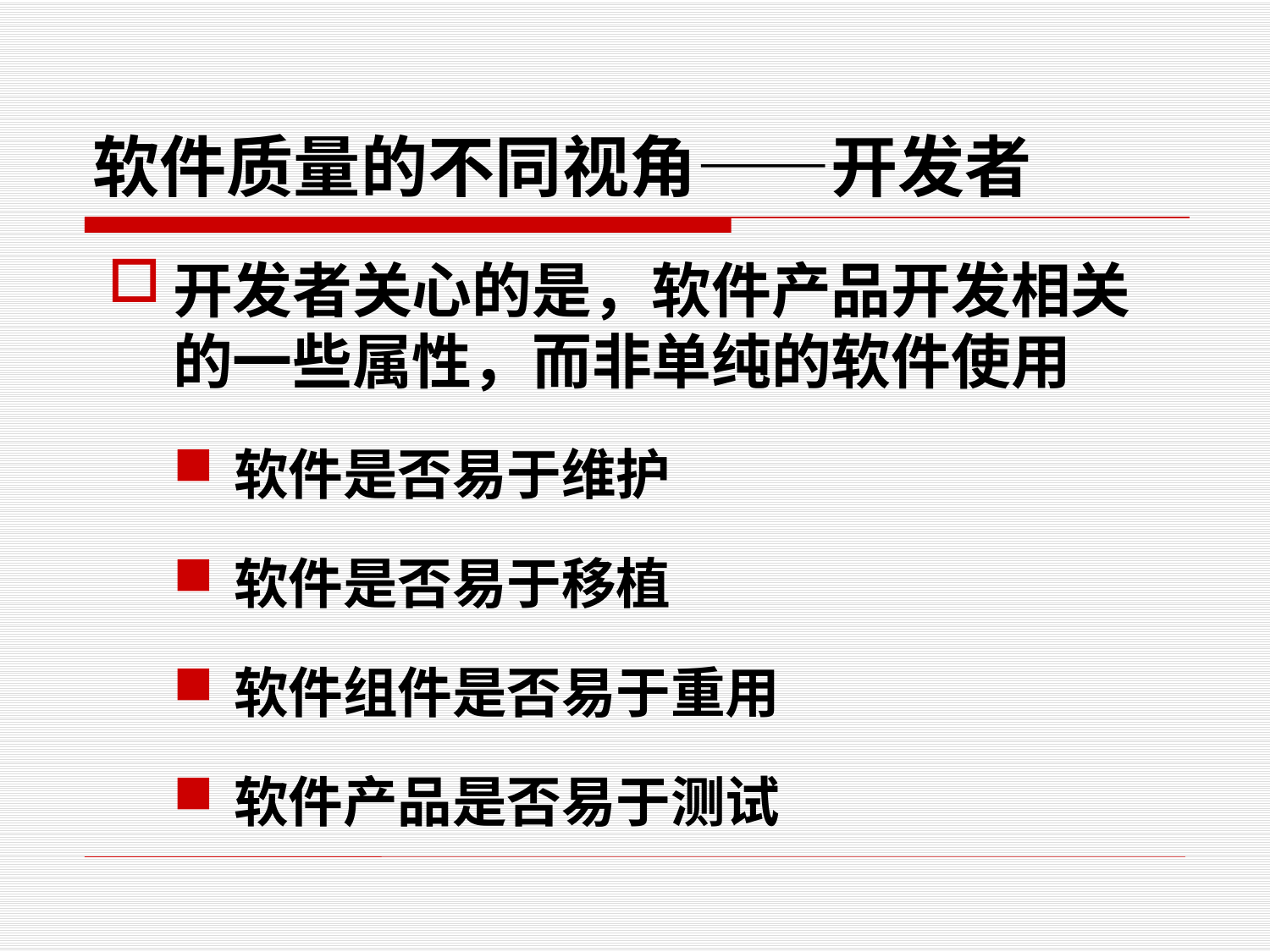

# 软件质量的不同视角——开发者
开发者关心的是，软件产品开发相关的一些属性，而非单纯的软件使用
软件是否易于维护
软件是否易于移植
软件组件是否易于重用
软件产品是否易于测试